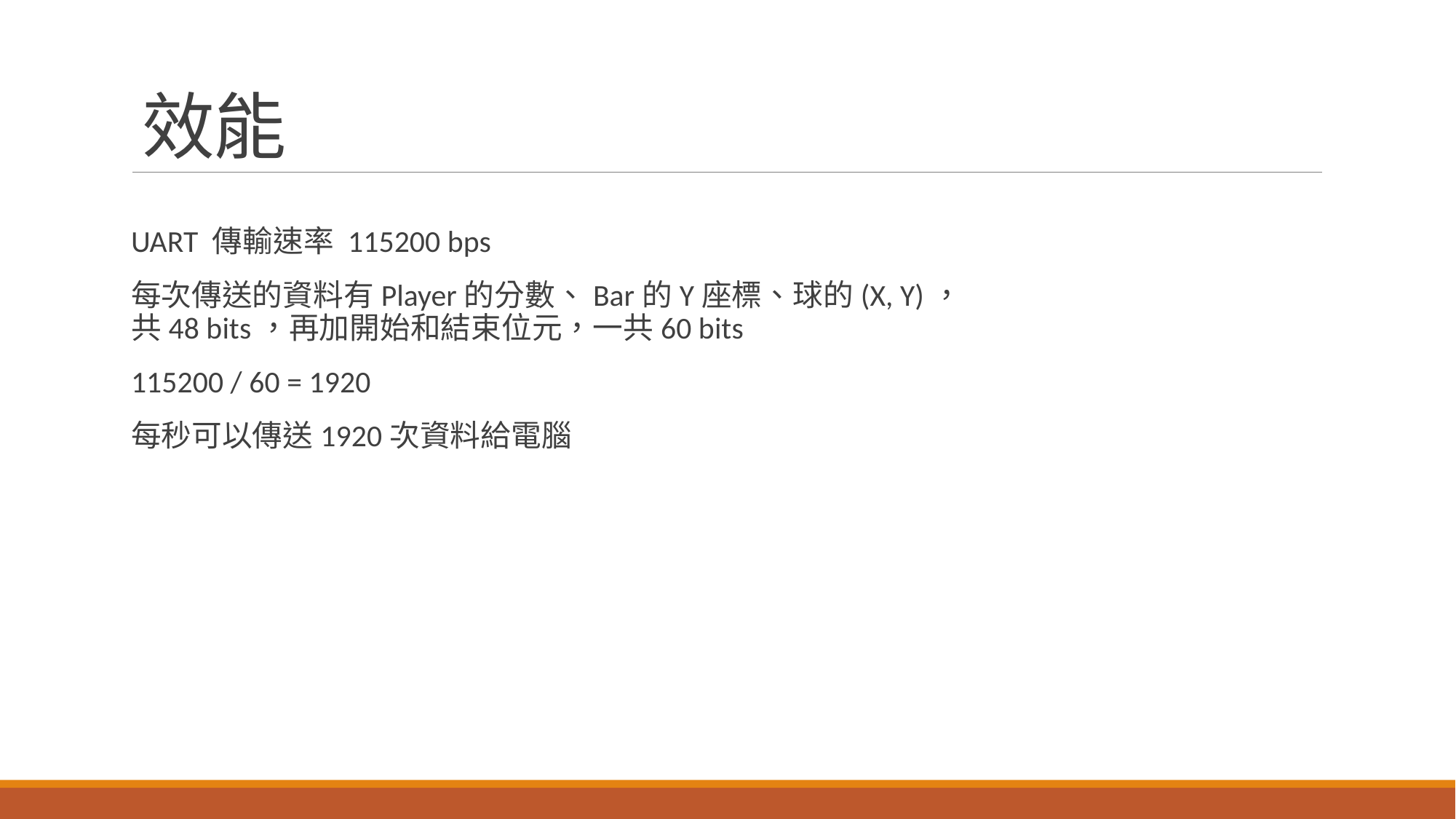

# 效能
UART 傳輸速率 115200 bps
每次傳送的資料有Player的分數、Bar的Y座標、球的(X, Y)，
共48 bits，再加開始和結束位元，一共60 bits
115200 / 60 = 1920
每秒可以傳送1920次資料給電腦